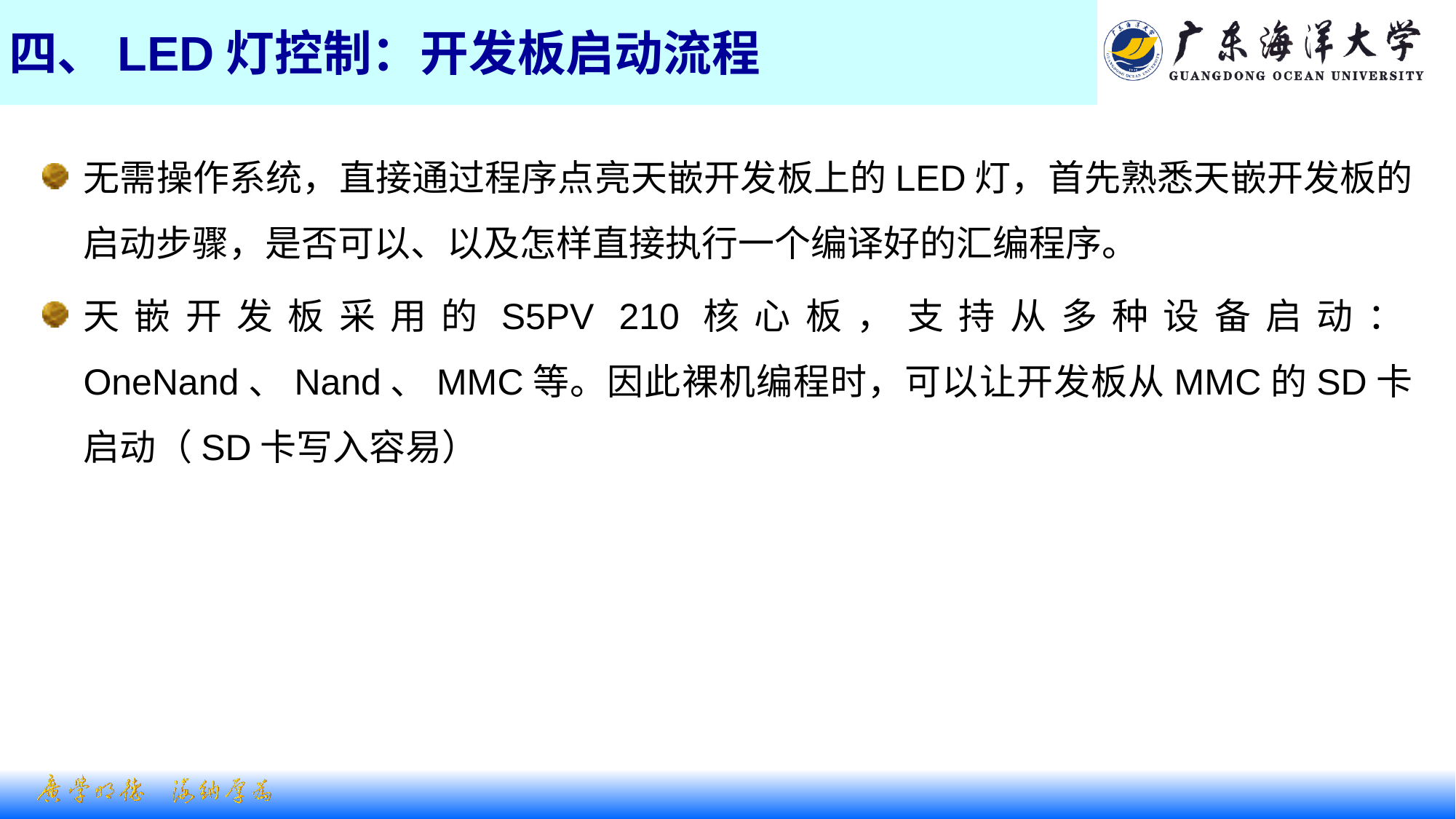

# 四、LED灯控制：开发板启动流程
无需操作系统，直接通过程序点亮天嵌开发板上的LED灯，首先熟悉天嵌开发板的启动步骤，是否可以、以及怎样直接执行一个编译好的汇编程序。
天嵌开发板采用的S5PV 210核心板，支持从多种设备启动：OneNand、Nand、MMC等。因此裸机编程时，可以让开发板从MMC的SD卡启动（SD卡写入容易）